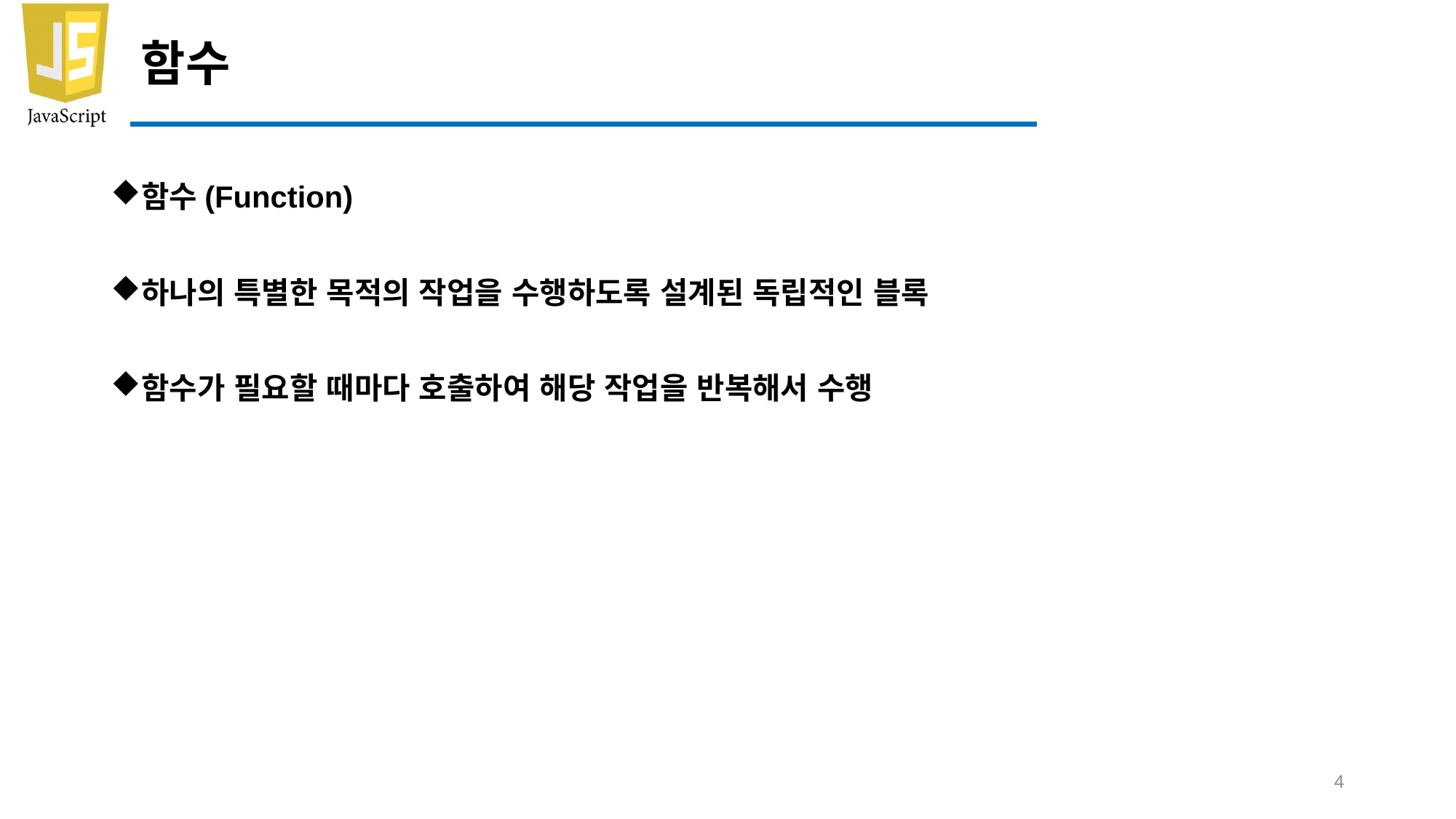

# 함수
함수(Function)

하나의 특별한 목적의 작업을 수행하도록 설계된 독립적인 블록

함수가 필요할 때마다 호출하여 해당 작업을 반복해서 수행
4